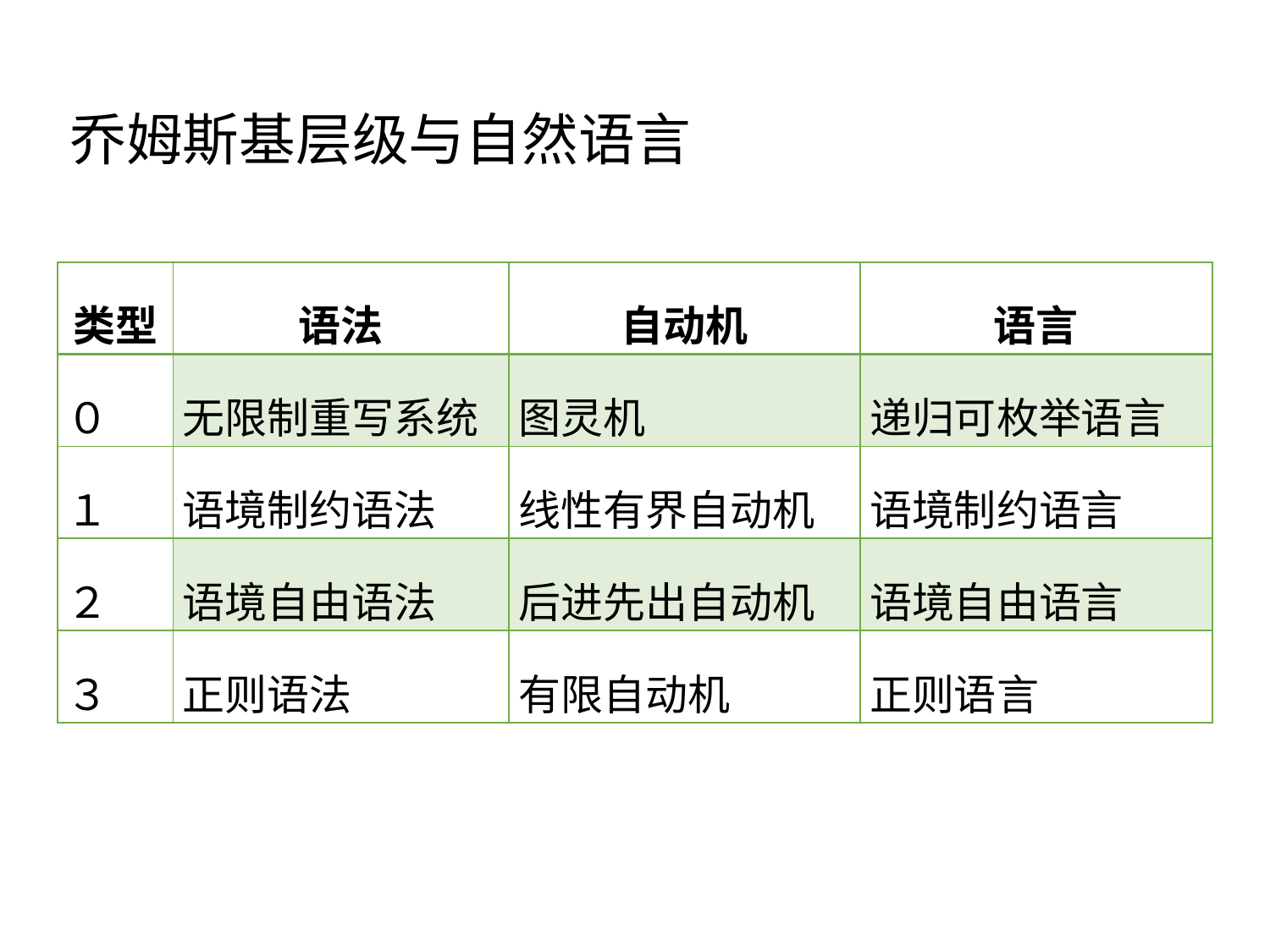

乔姆斯基层级与自然语言
| 类型 | 语法 | 自动机 | 语言 |
| --- | --- | --- | --- |
| ０ | 无限制重写系统 | 图灵机 | 递归可枚举语言 |
| １ | 语境制约语法 | 线性有界自动机 | 语境制约语言 |
| ２ | 语境自由语法 | 后进先出自动机 | 语境自由语言 |
| ３ | 正则语法 | 有限自动机 | 正则语言 |